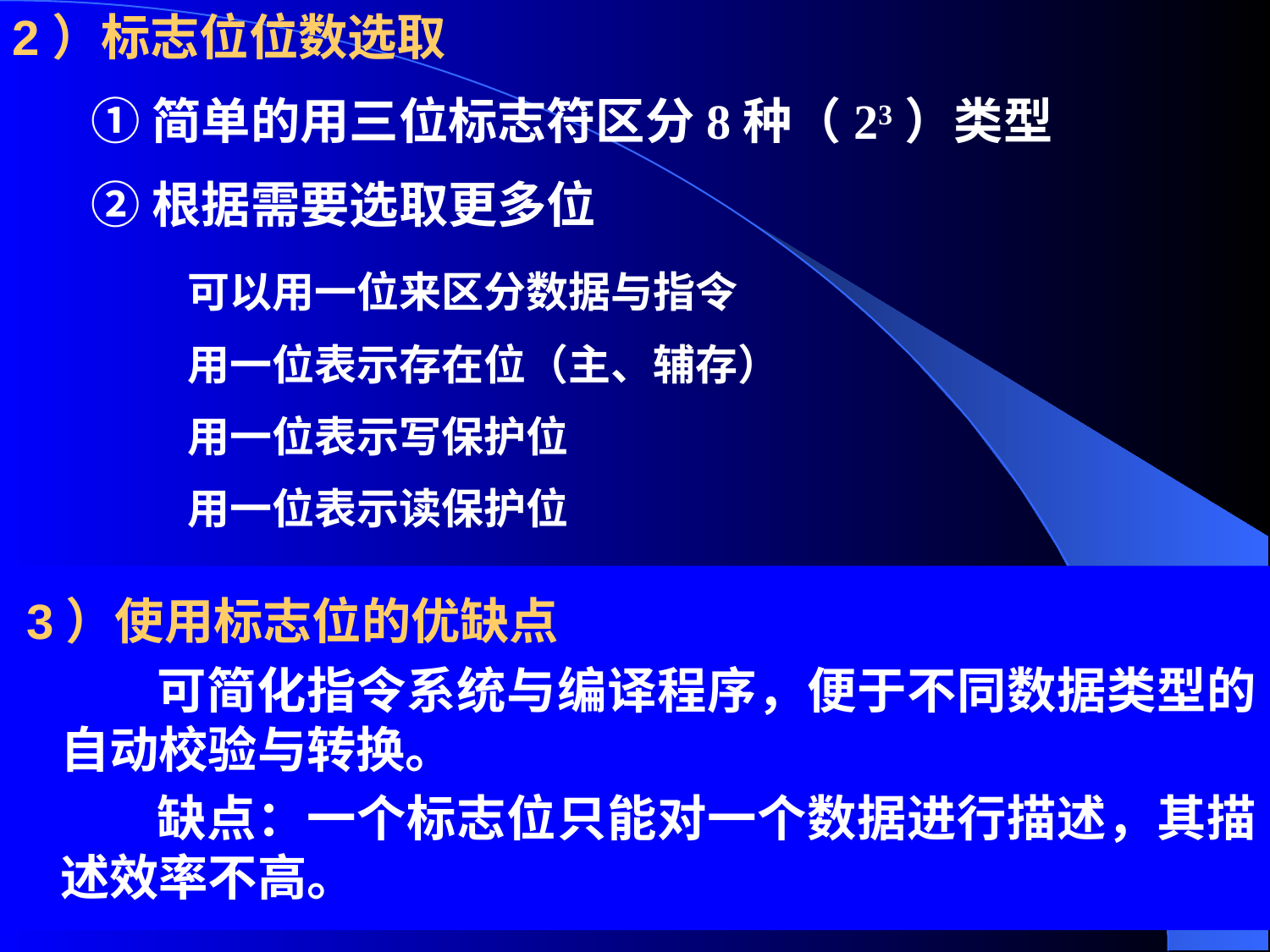

2）标志位位数选取
       ①简单的用三位标志符区分8种（23）类型
       ②根据需要选取更多位
		可以用一位来区分数据与指令
		用一位表示存在位（主、辅存）
		用一位表示写保护位
		用一位表示读保护位
 3）使用标志位的优缺点
           可简化指令系统与编译程序，便于不同数据类型的自动校验与转换。
           缺点：一个标志位只能对一个数据进行描述，其描述效率不高。
6